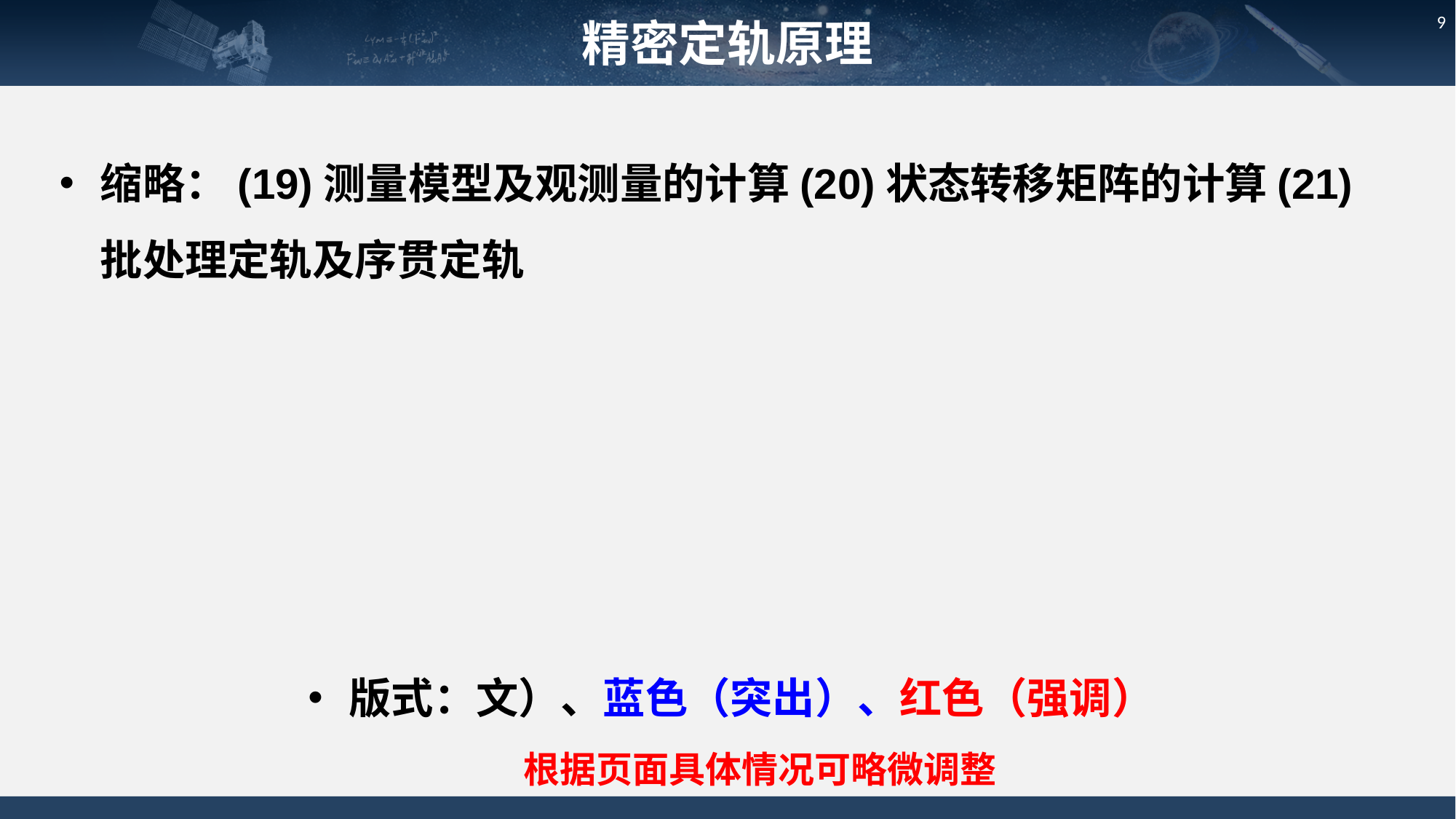

精密定轨原理
9
缩略：(19)测量模型及观测量的计算(20)状态转移矩阵的计算(21)批处理定轨及序贯定轨

版式：文）、蓝色（突出）、红色（强调）
根据页面具体情况可略微调整